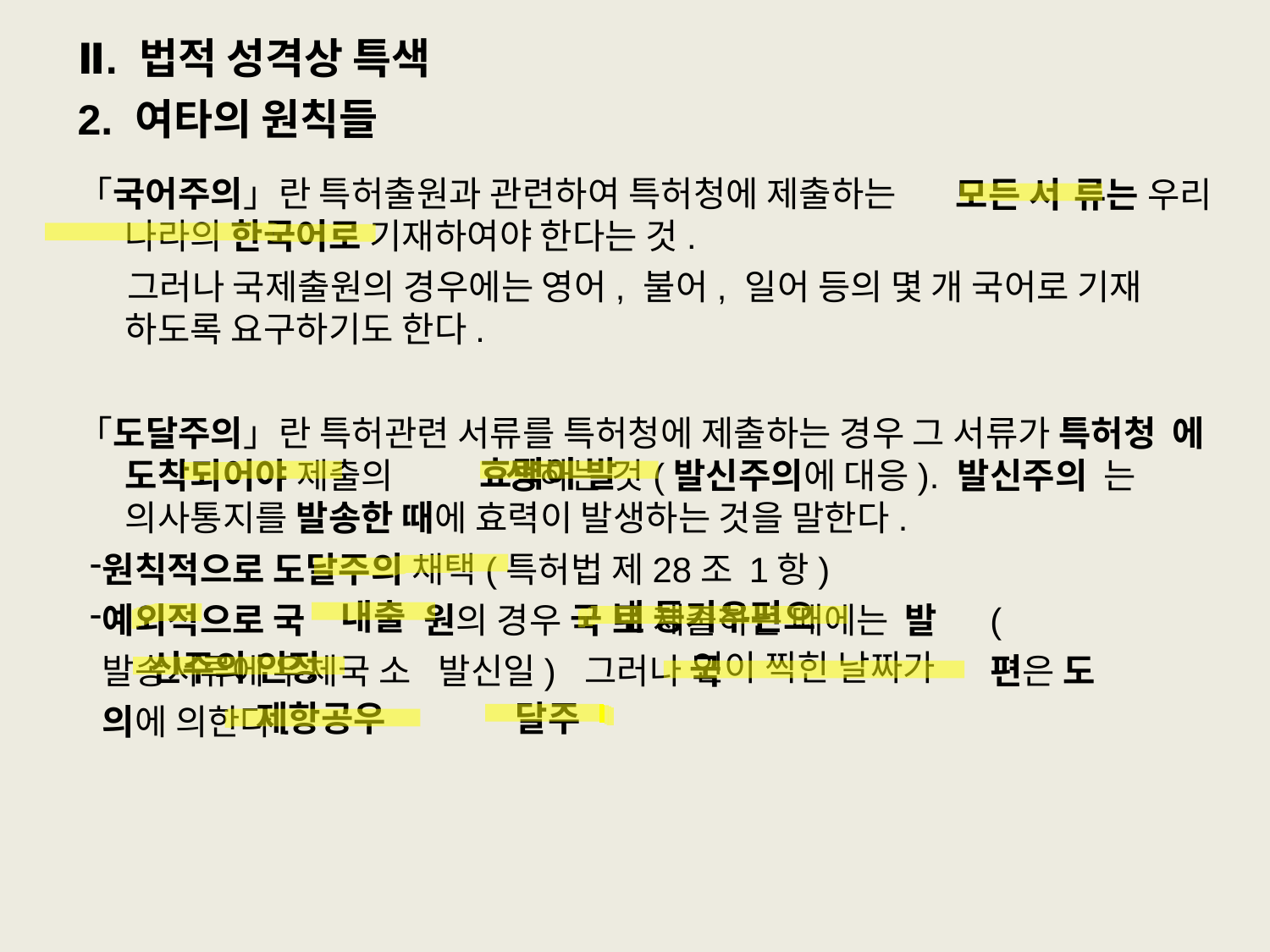

# Ⅱ. 법적 성격상 특색
2. 여타의 원칙들
「국어주의」란 특허출원과 관련하여 특허청에 제출하는  나라의 한국어로 기재하여야 한다는 것.
모든 서
류는 우리

그러나 국제출원의 경우에는 영어, 불어, 일어 등의 몇 개 국어로 기재
하도록 요구하기도 한다.

「도달주의」란 특허관련 서류를 특허청에 제출하는 경우 그 서류가 특허청  에 도착되어야 제출의	생하는 것(발신주의에 대응). 발신주의  는 의사통지를 발송한 때에 효력이 발생하는 것을 말한다.
원칙적으로 도달주의 채택(특허법 제28조 1항)
예외적으로 국		원의 경우 국	로 제출하는 때에는  발	(발송서류에 우체국 소		발신일)  그러나 국		편은 도	의에 의한다.
효력이 발

내출
내 등기우편으

신주의 인정
인이 찍힌 날짜가

제항공우
달주